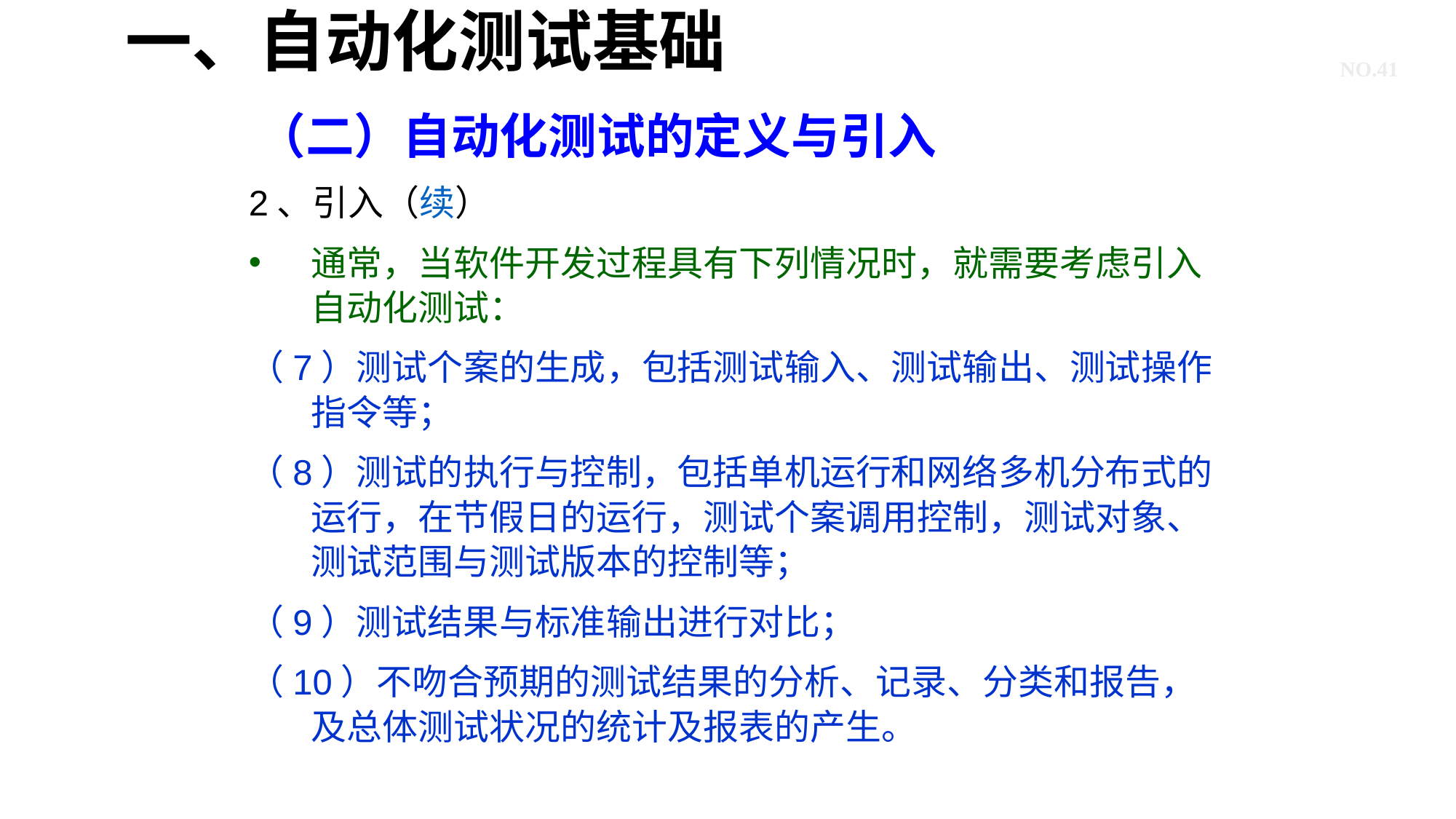

# 一、自动化测试基础
NO.41
（二）自动化测试的定义与引入
2、引入（续）
通常，当软件开发过程具有下列情况时，就需要考虑引入自动化测试：
（7）测试个案的生成，包括测试输入、测试输出、测试操作指令等；
（8）测试的执行与控制，包括单机运行和网络多机分布式的运行，在节假日的运行，测试个案调用控制，测试对象、测试范围与测试版本的控制等；
（9）测试结果与标准输出进行对比；
（10）不吻合预期的测试结果的分析、记录、分类和报告，及总体测试状况的统计及报表的产生。